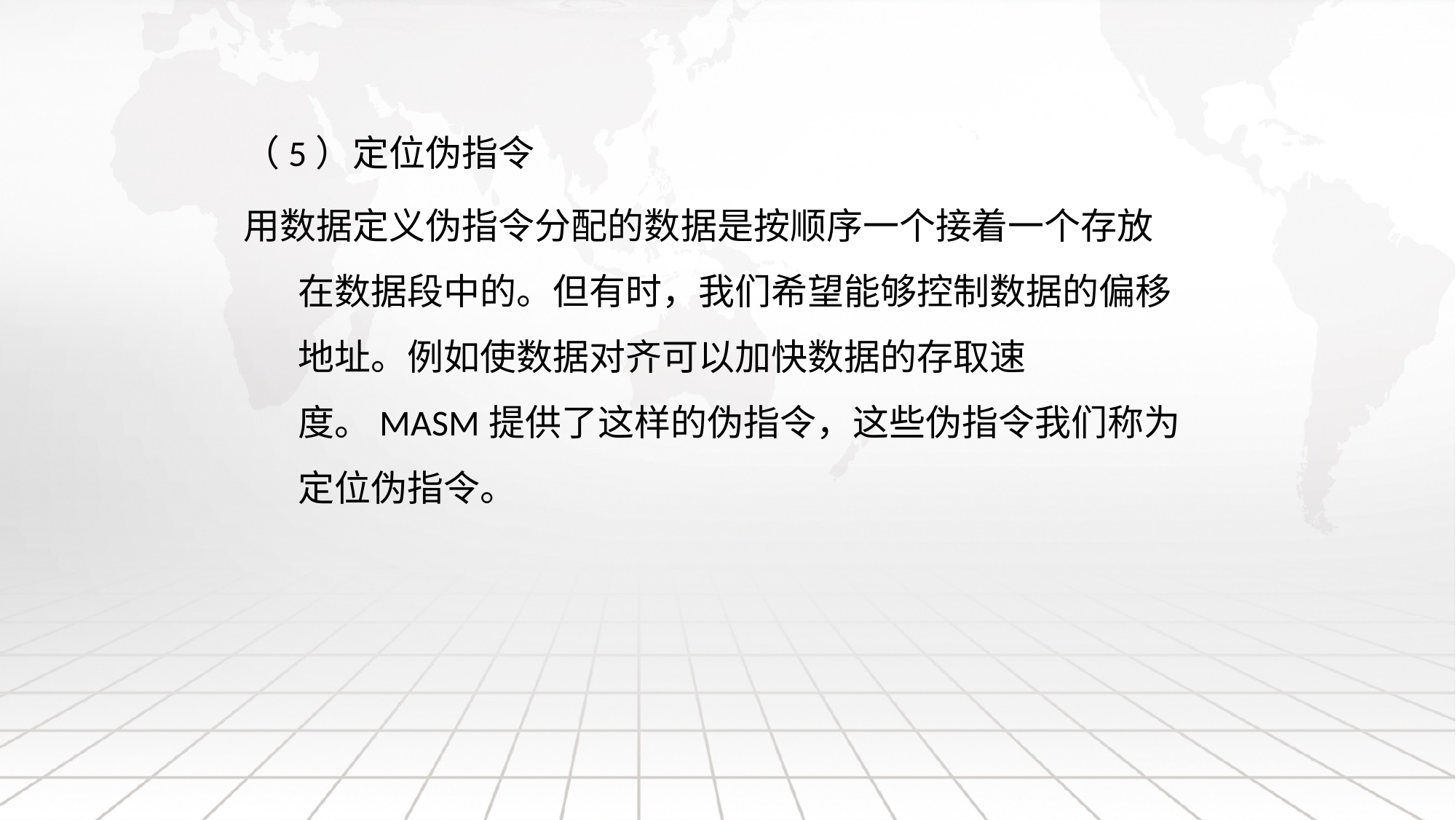

（5）定位伪指令
用数据定义伪指令分配的数据是按顺序一个接着一个存放在数据段中的。但有时，我们希望能够控制数据的偏移地址。例如使数据对齐可以加快数据的存取速度。MASM提供了这样的伪指令，这些伪指令我们称为定位伪指令。